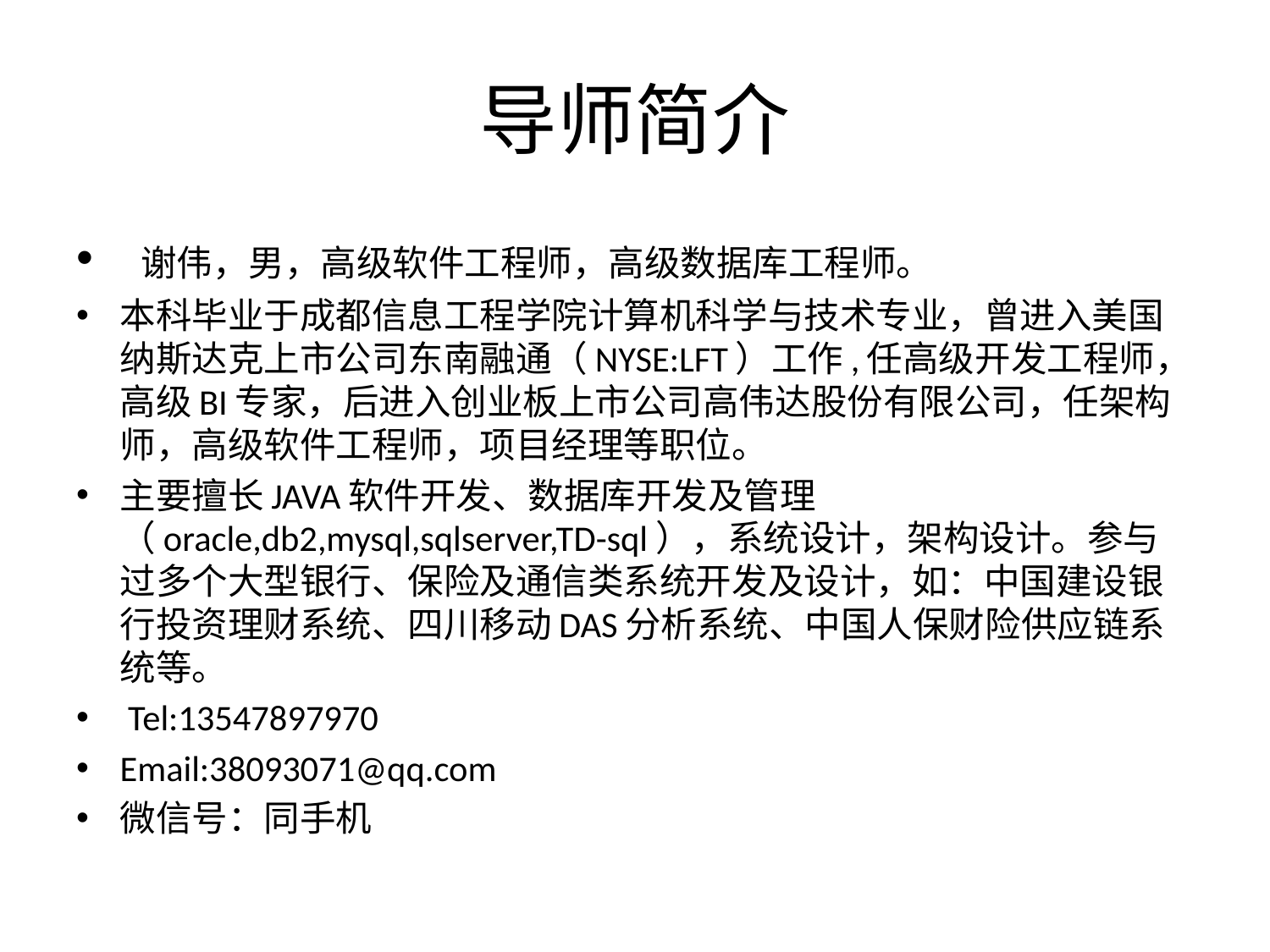

# 导师简介
 谢伟，男，高级软件工程师，高级数据库工程师。
本科毕业于成都信息工程学院计算机科学与技术专业，曾进入美国纳斯达克上市公司东南融通（NYSE:LFT）工作,任高级开发工程师，高级BI专家，后进入创业板上市公司高伟达股份有限公司，任架构师，高级软件工程师，项目经理等职位。
主要擅长JAVA软件开发、数据库开发及管理（oracle,db2,mysql,sqlserver,TD-sql），系统设计，架构设计。参与过多个大型银行、保险及通信类系统开发及设计，如：中国建设银行投资理财系统、四川移动DAS分析系统、中国人保财险供应链系统等。
 Tel:13547897970
Email:38093071@qq.com
微信号：同手机